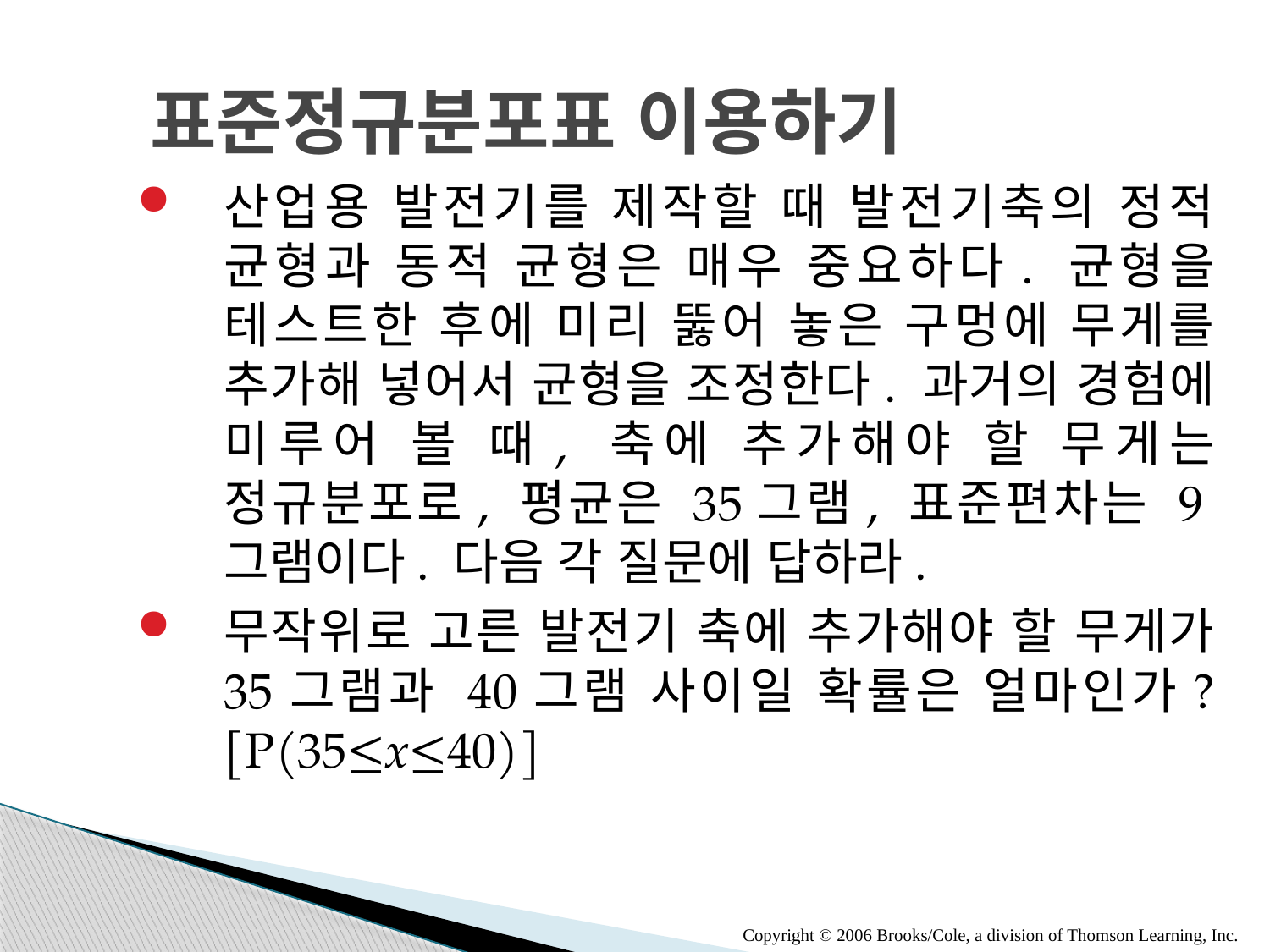

# 표준정규분포표 이용하기
산업용 발전기를 제작할 때 발전기축의 정적 균형과 동적 균형은 매우 중요하다. 균형을 테스트한 후에 미리 뚫어 놓은 구멍에 무게를 추가해 넣어서 균형을 조정한다. 과거의 경험에 미루어 볼 때, 축에 추가해야 할 무게는 정규분포로, 평균은 35그램, 표준편차는 9그램이다. 다음 각 질문에 답하라.
무작위로 고른 발전기 축에 추가해야 할 무게가 35그램과 40그램 사이일 확률은 얼마인가? [P(35≤x≤40)]